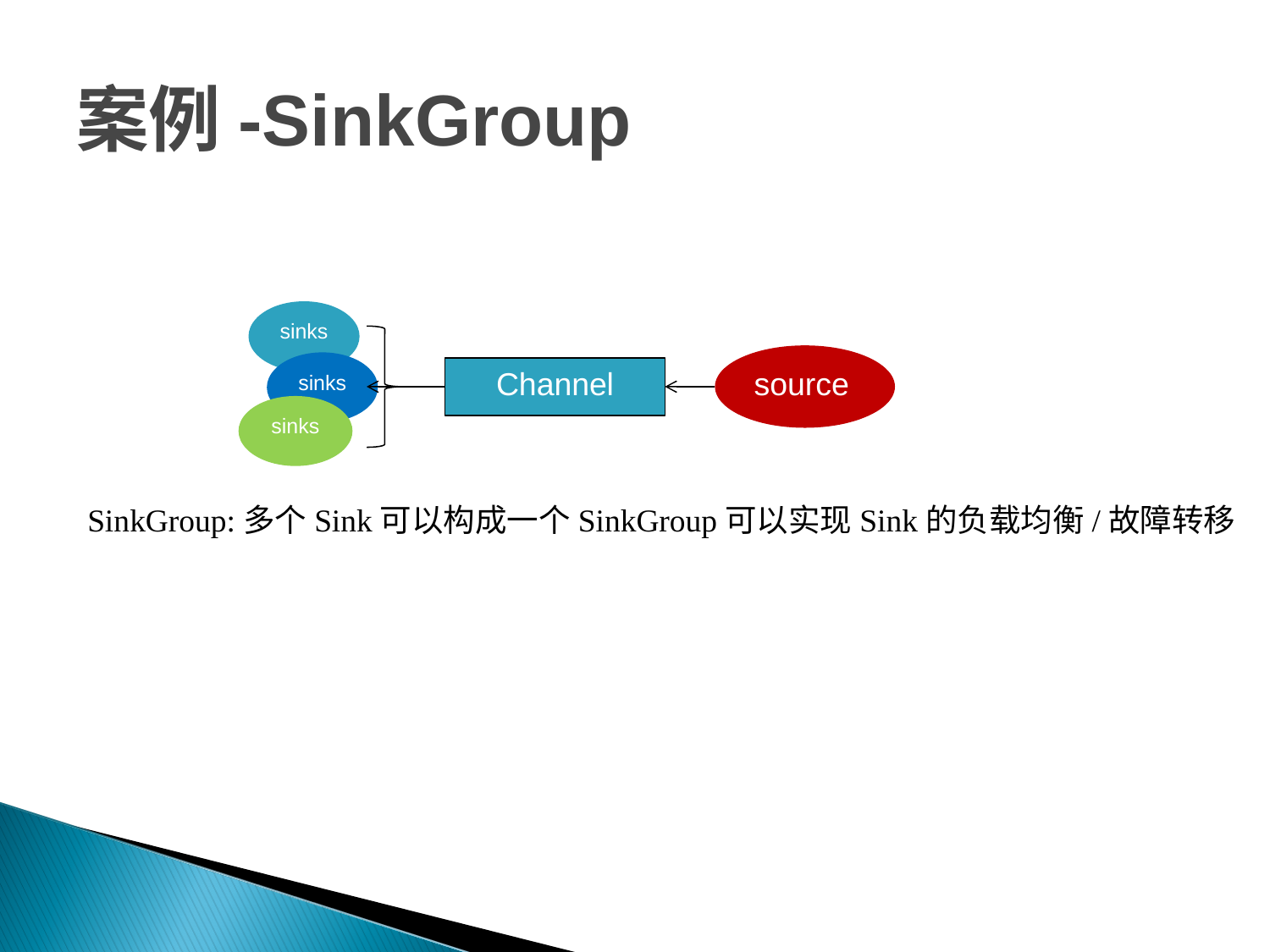

# 案例-SinkGroup
sinks

sinks
sinks
source
Channel
SinkGroup:多个Sink可以构成一个SinkGroup可以实现Sink的负载均衡/故障转移